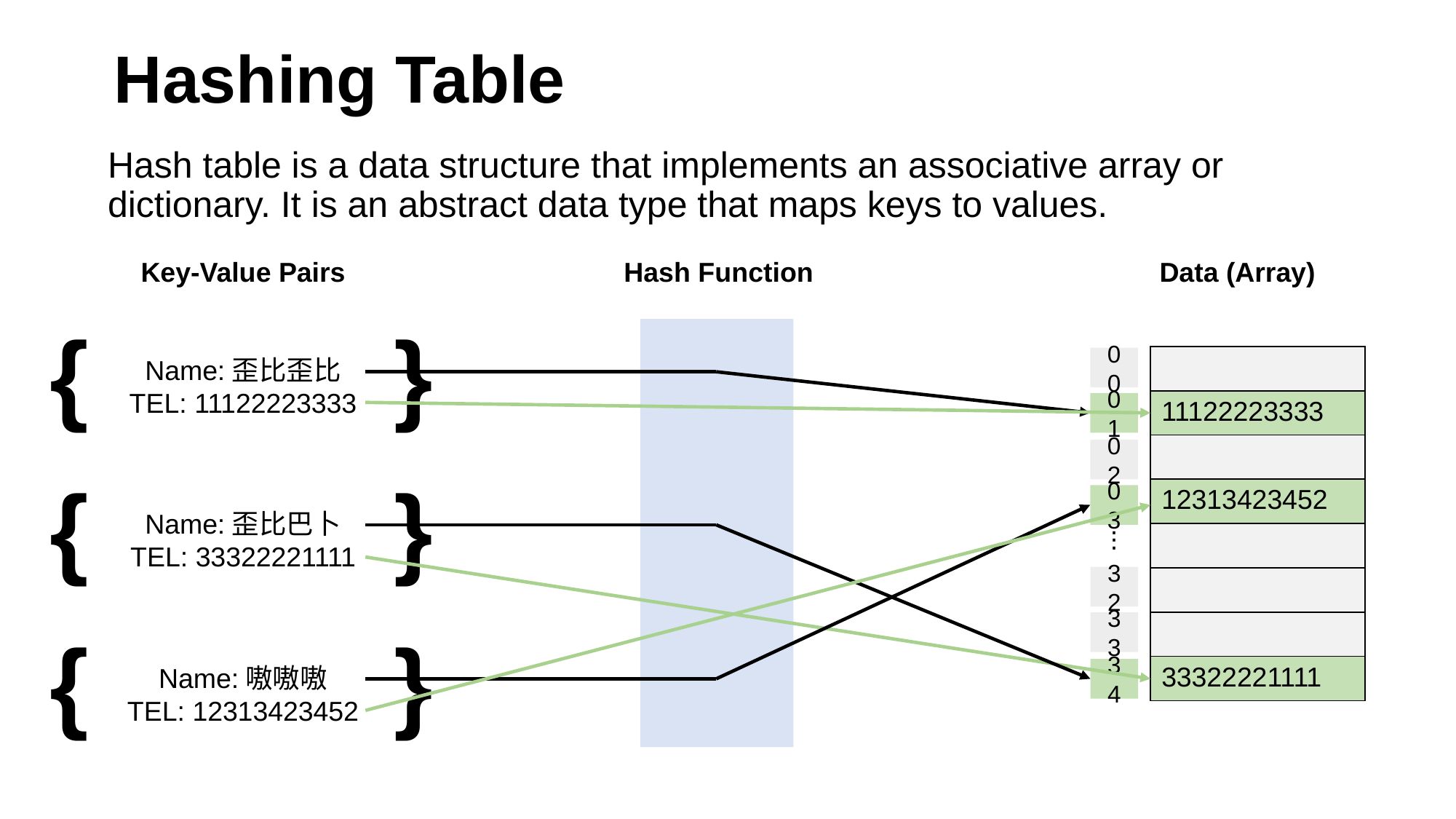

# Hashing Table
Hash table is a data structure that implements an associative array or dictionary. It is an abstract data type that maps keys to values.
Hash Function
Data (Array)
Key-Value Pairs
{           }

|  |
| --- |
| 11122223333 |
|  |
| 12313423452 |
|  |
|  |
|  |
| 33322221111 |
Name:歪比歪比
TEL: 11122223333
00
01
02
{           }
03
Name:歪比巴卜
TEL: 33322221111
·
·
·
32
33
{           }
Name:嗷嗷嗷
TEL: 12313423452
34